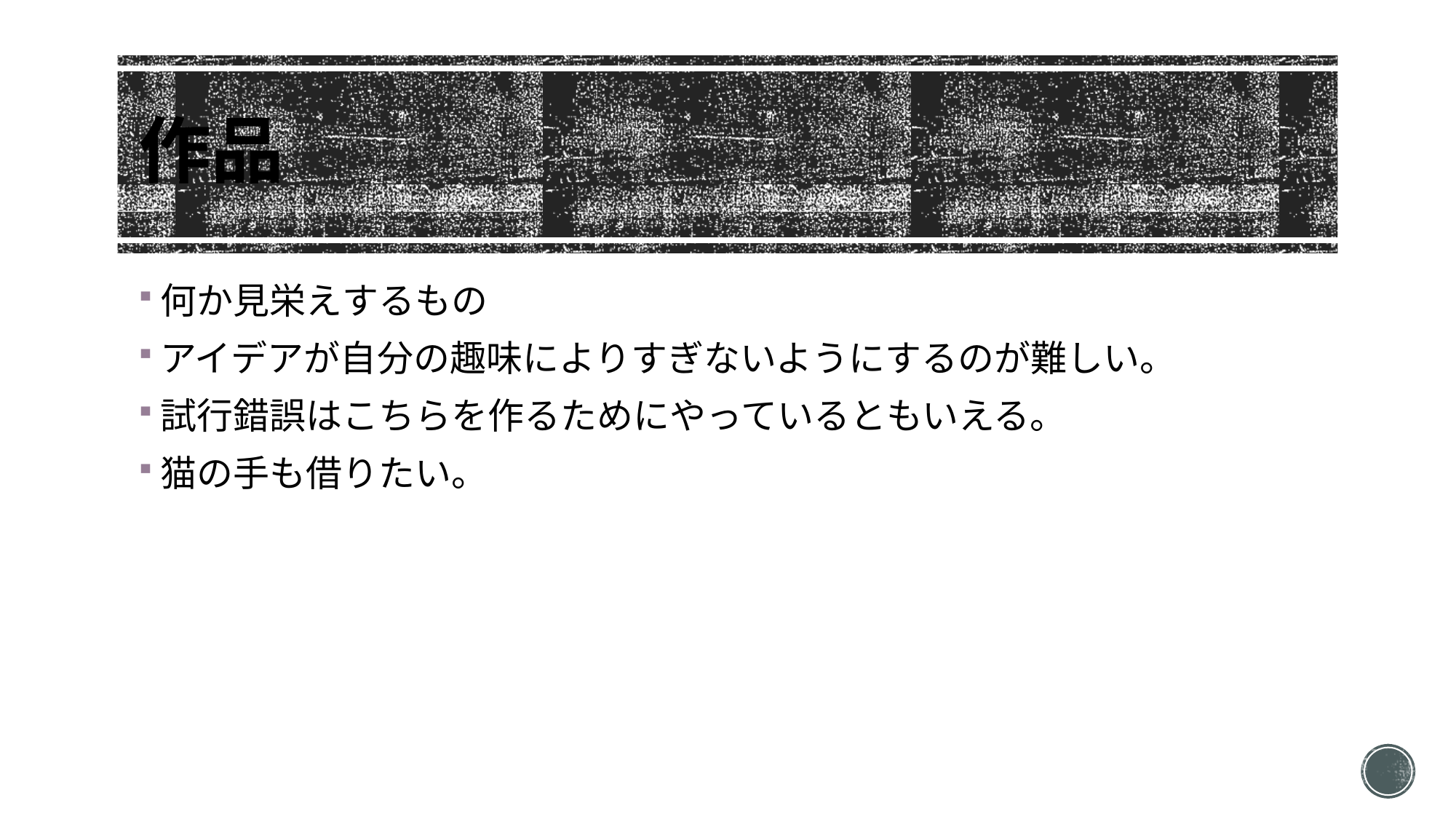

# 作品

何か見栄えするもの
アイデアが自分の趣味によりすぎないようにするのが難しい。
試行錯誤はこちらを作るためにやっているともいえる。
猫の手も借りたい。